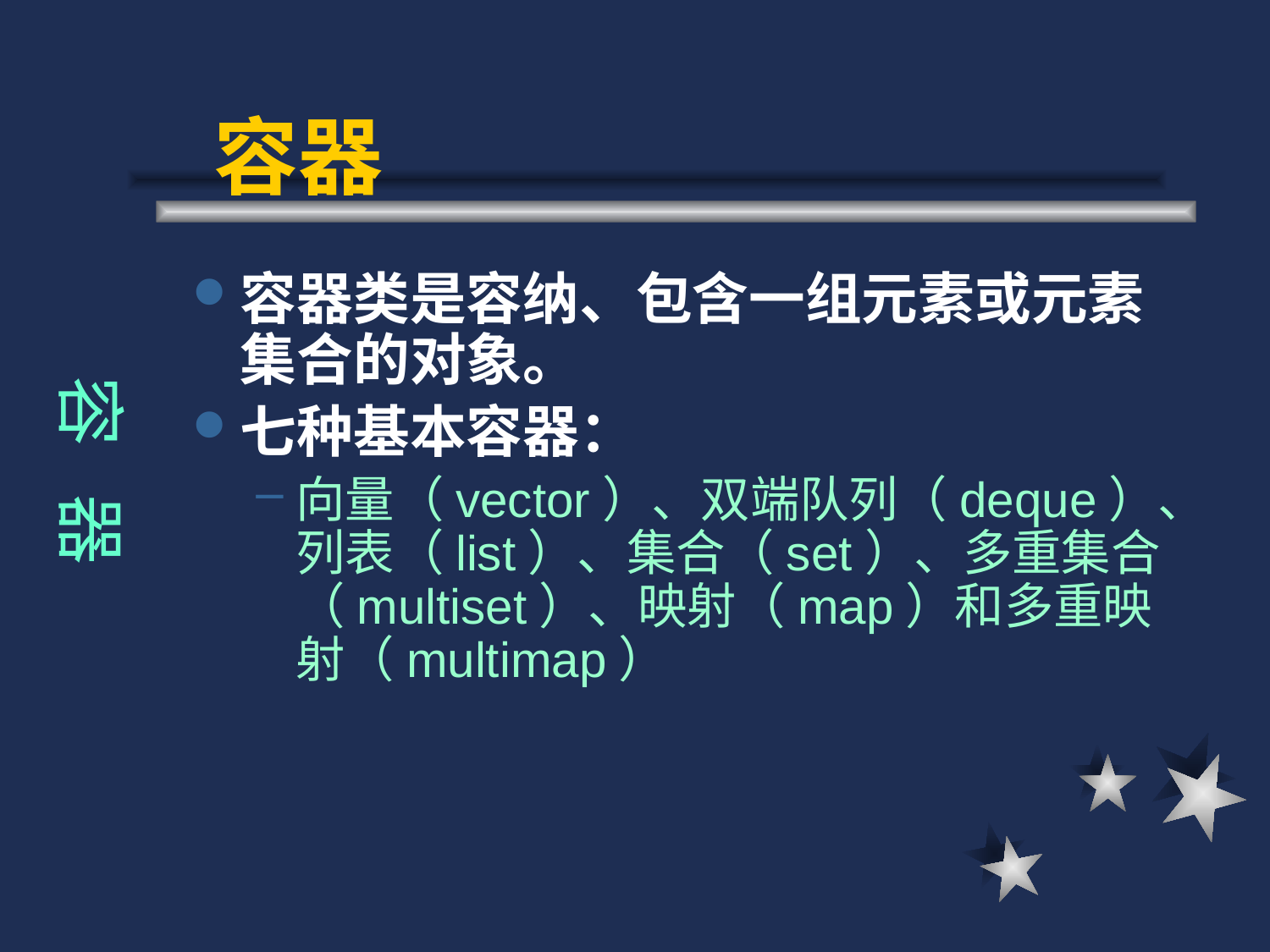

# 容器
容   器
容器类是容纳、包含一组元素或元素集合的对象。
七种基本容器：
向量（vector）、双端队列（deque）、列表（list）、集合（set）、多重集合（multiset）、映射（map）和多重映射（multimap）
18